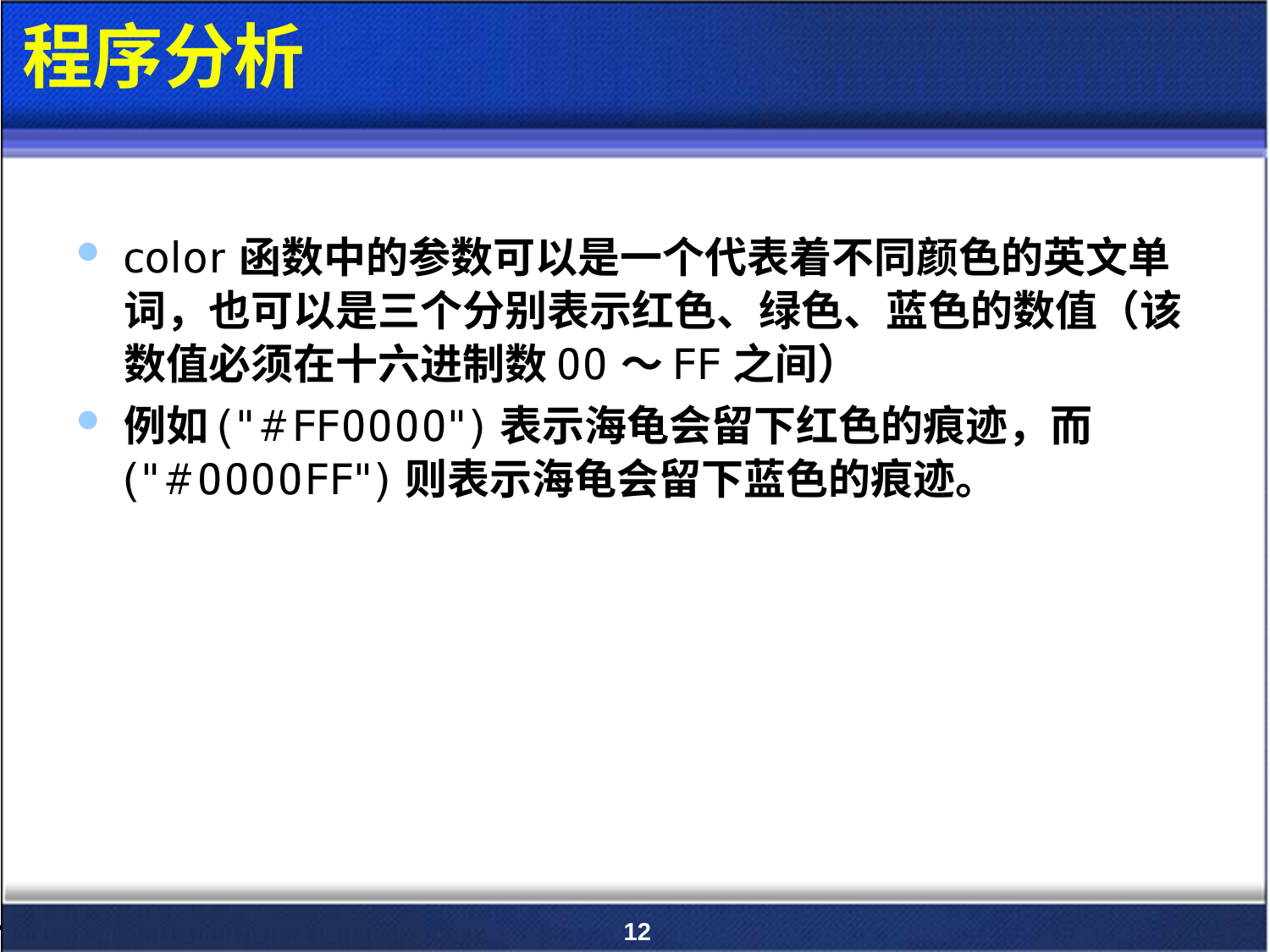

# 程序分析
color函数中的参数可以是一个代表着不同颜色的英文单词，也可以是三个分别表示红色、绿色、蓝色的数值（该数值必须在十六进制数00～FF之间）
例如("#FF0000")表示海龟会留下红色的痕迹，而("#0000FF")则表示海龟会留下蓝色的痕迹。
12